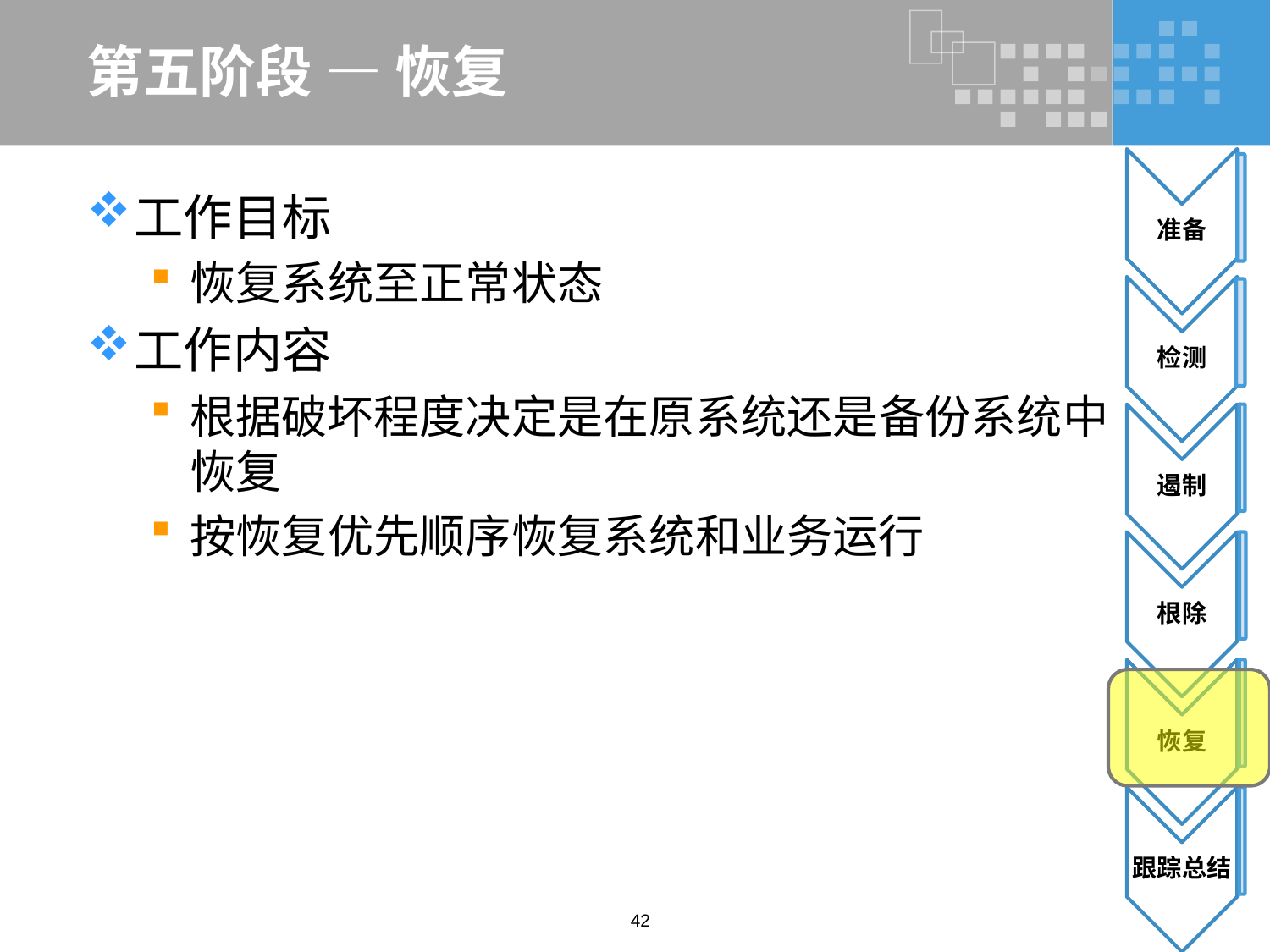

# 第五阶段 — 恢复
准备
检测
遏制
根除
恢复

跟踪总结
工作目标
恢复系统至正常状态
工作内容
根据破坏程度决定是在原系统还是备份系统中恢复
按恢复优先顺序恢复系统和业务运行

42